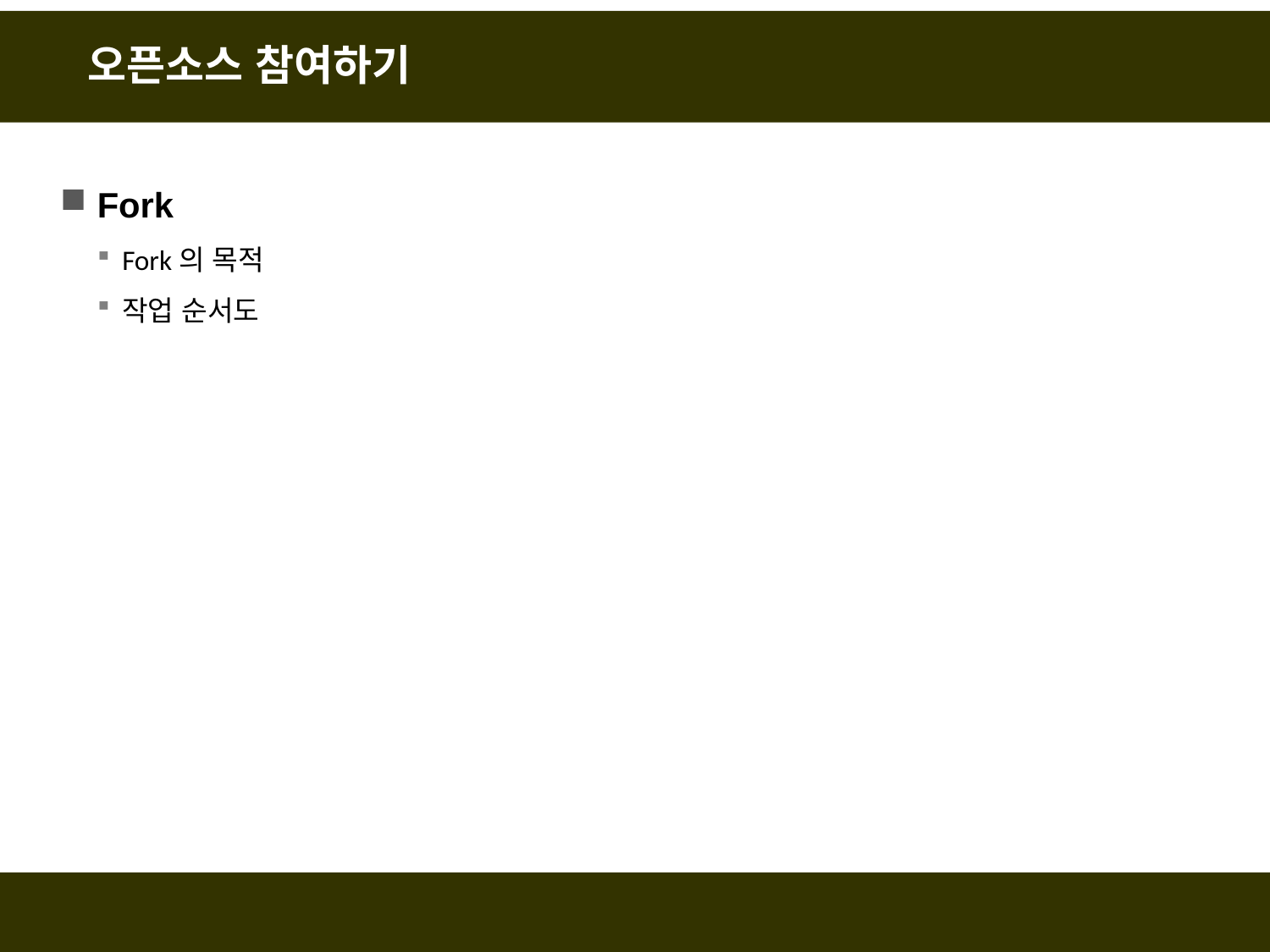

# 오픈소스 참여하기
Fork
Fork의 목적
작업 순서도